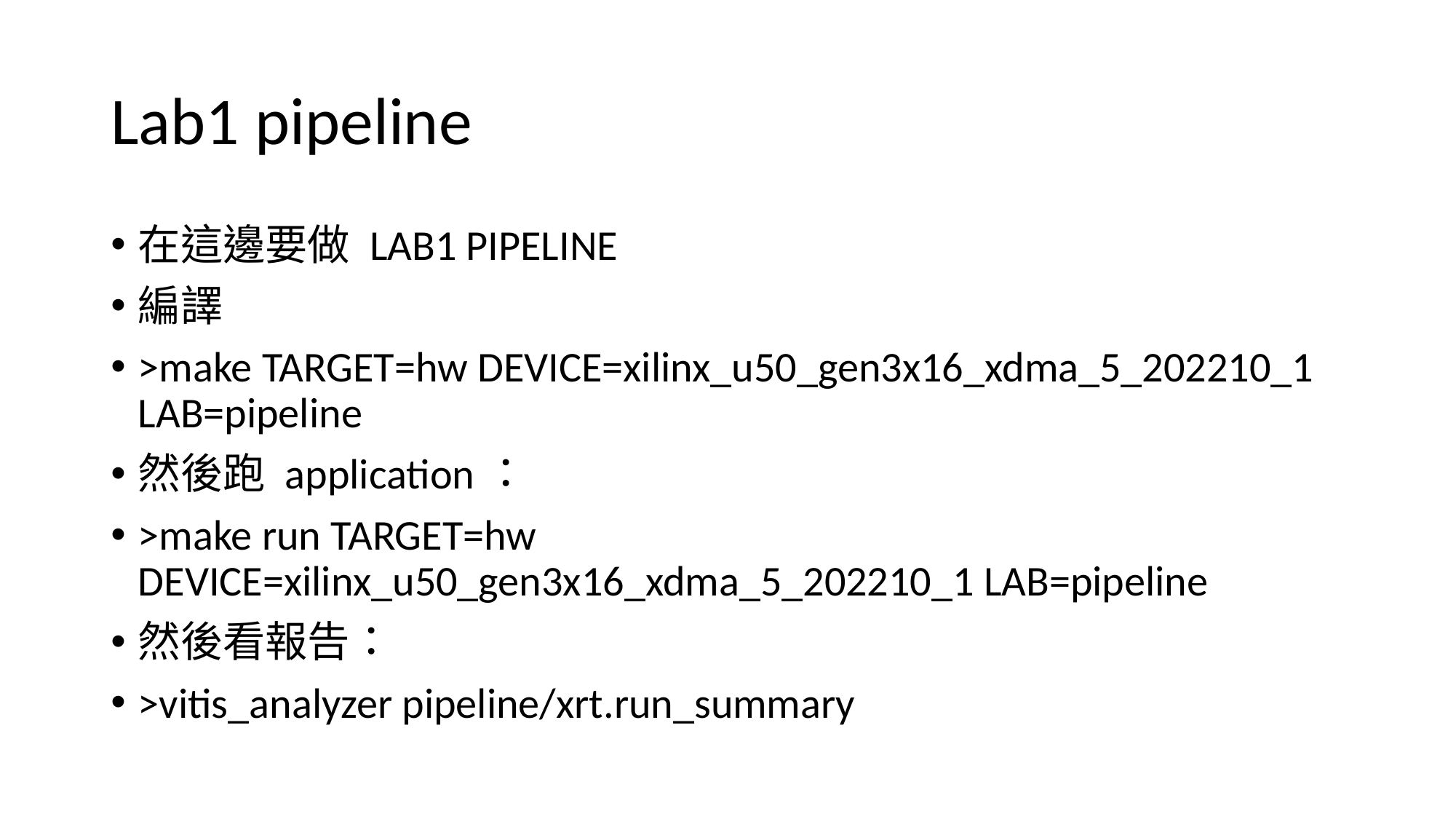

# Lab1 pipeline
在這邊要做 LAB1 PIPELINE
編譯
>make TARGET=hw DEVICE=xilinx_u50_gen3x16_xdma_5_202210_1 LAB=pipeline
然後跑 application：
>make run TARGET=hw DEVICE=xilinx_u50_gen3x16_xdma_5_202210_1 LAB=pipeline
然後看報告：
>vitis_analyzer pipeline/xrt.run_summary